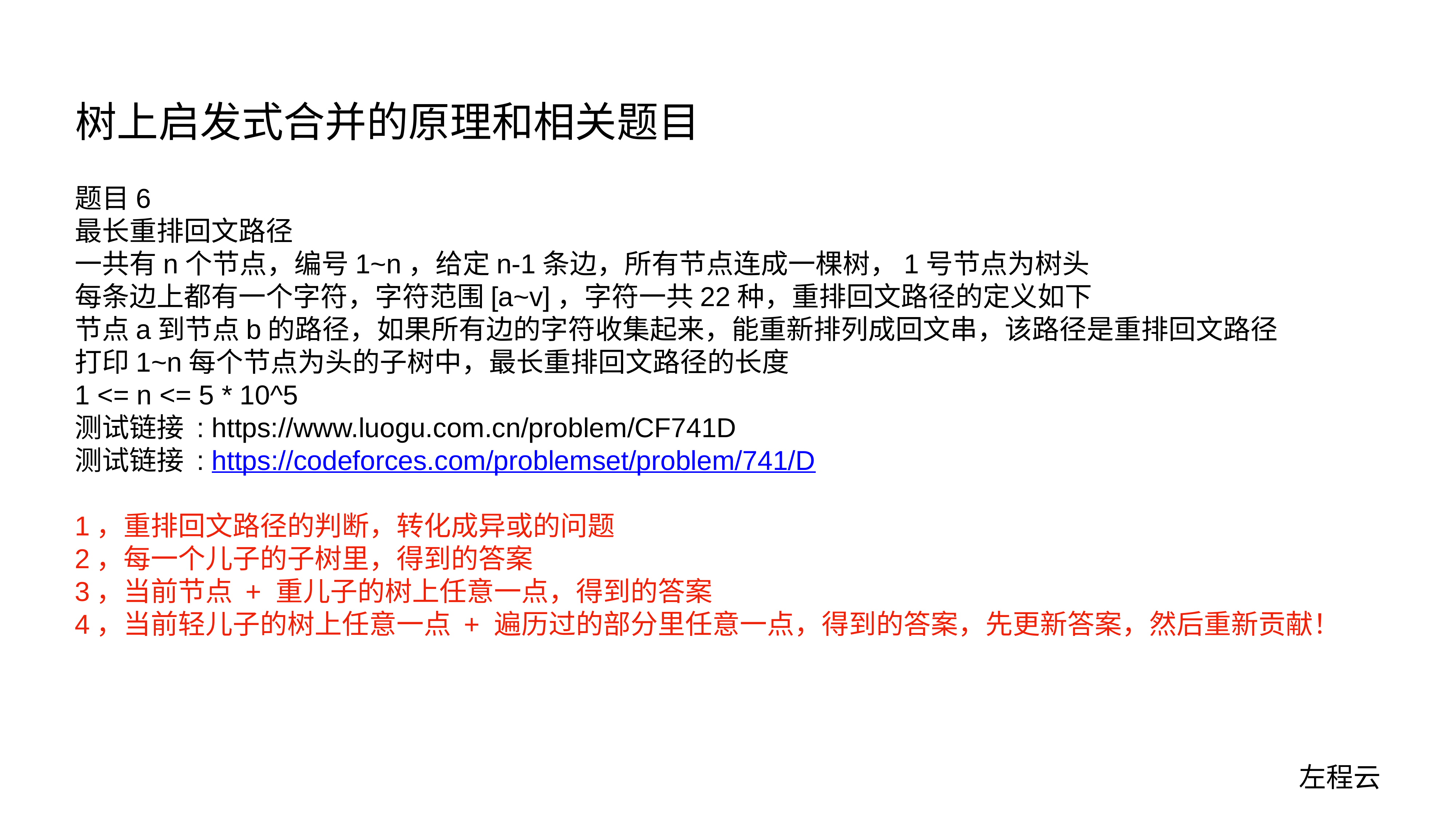

# 树上启发式合并的原理和相关题目
题目6
最长重排回文路径
一共有n个节点，编号1~n，给定n-1条边，所有节点连成一棵树，1号节点为树头
每条边上都有一个字符，字符范围[a~v]，字符一共22种，重排回文路径的定义如下
节点a到节点b的路径，如果所有边的字符收集起来，能重新排列成回文串，该路径是重排回文路径
打印1~n每个节点为头的子树中，最长重排回文路径的长度
1 <= n <= 5 * 10^5
测试链接 : https://www.luogu.com.cn/problem/CF741D
测试链接 : https://codeforces.com/problemset/problem/741/D

1，重排回文路径的判断，转化成异或的问题
2，每一个儿子的子树里，得到的答案
3，当前节点 + 重儿子的树上任意一点，得到的答案
4，当前轻儿子的树上任意一点 + 遍历过的部分里任意一点，得到的答案，先更新答案，然后重新贡献！
左程云